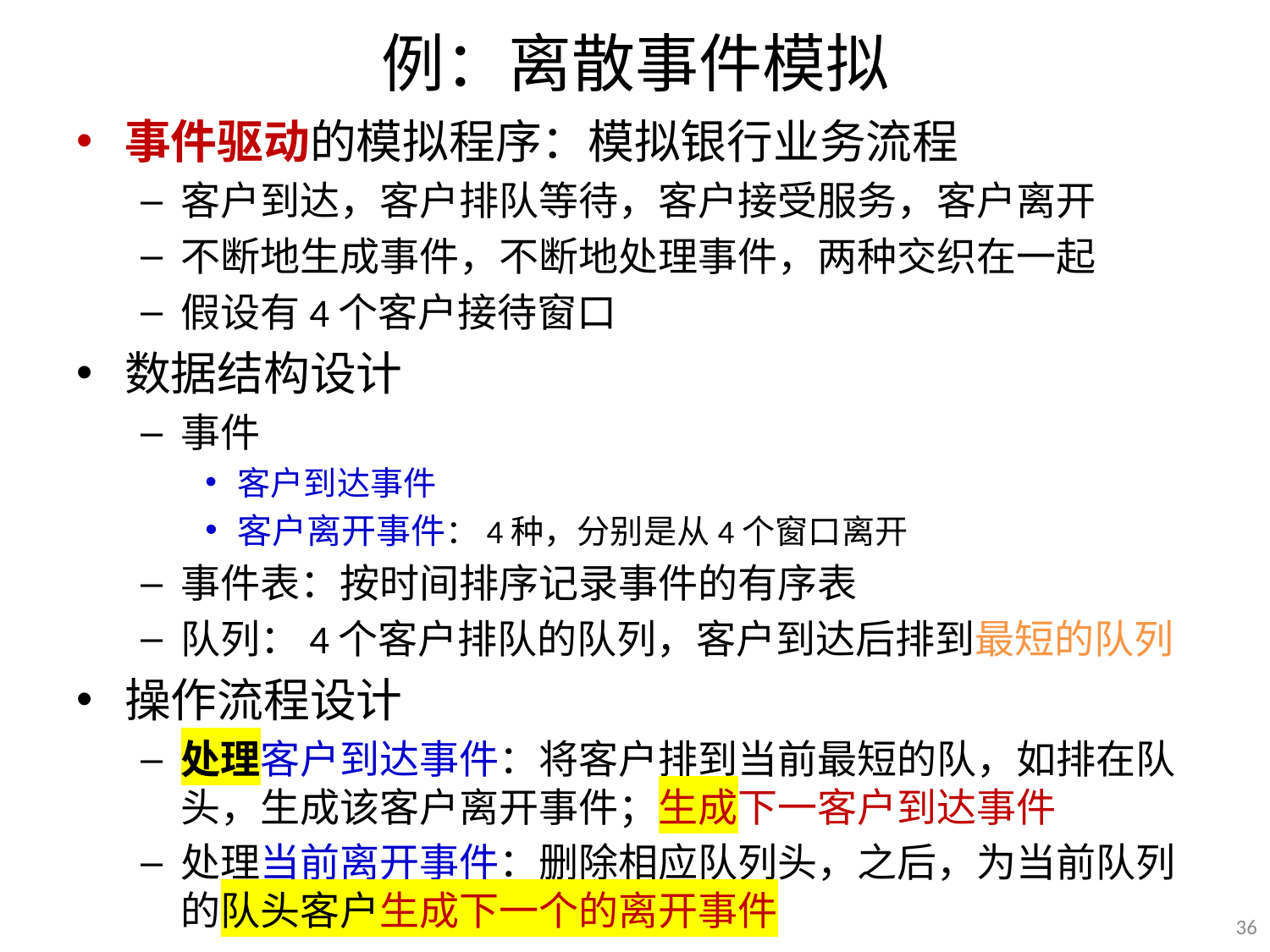

# 例：离散事件模拟
事件驱动的模拟程序：模拟银行业务流程
客户到达，客户排队等待，客户接受服务，客户离开
不断地生成事件，不断地处理事件，两种交织在一起
假设有4个客户接待窗口
数据结构设计
事件
客户到达事件
客户离开事件：4种，分别是从4个窗口离开
事件表：按时间排序记录事件的有序表
队列：4个客户排队的队列，客户到达后排到最短的队列
操作流程设计
处理客户到达事件：将客户排到当前最短的队，如排在队头，生成该客户离开事件；生成下一客户到达事件
处理当前离开事件：删除相应队列头，之后，为当前队列的队头客户生成下一个的离开事件

36